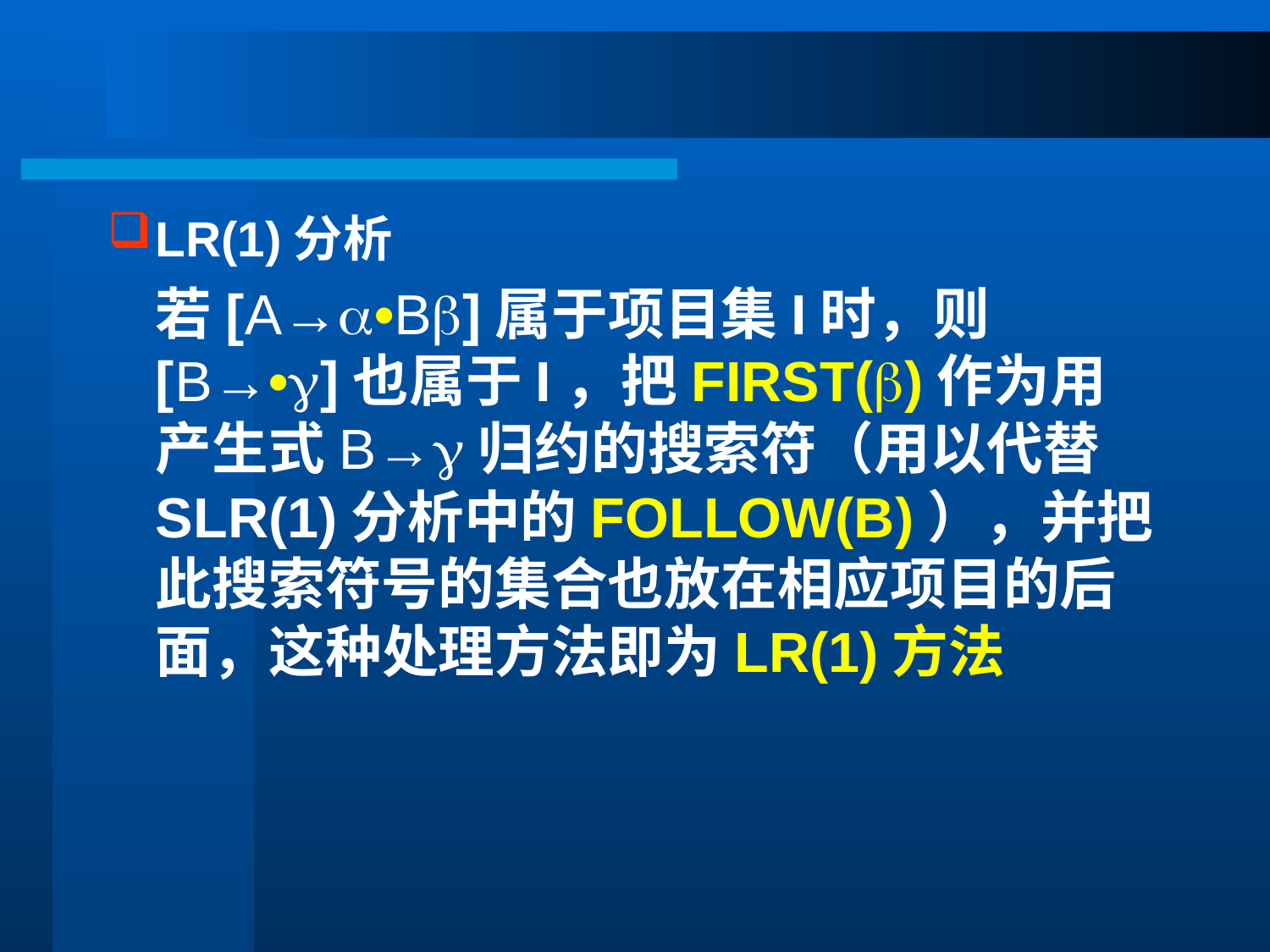

#
LR(1)分析
	若[A→α•Bβ]属于项目集I时，则[B→•γ]也属于I，把FIRST(β)作为用产生式B→γ归约的搜索符（用以代替SLR(1)分析中的FOLLOW(B)），并把此搜索符号的集合也放在相应项目的后面，这种处理方法即为LR(1)方法